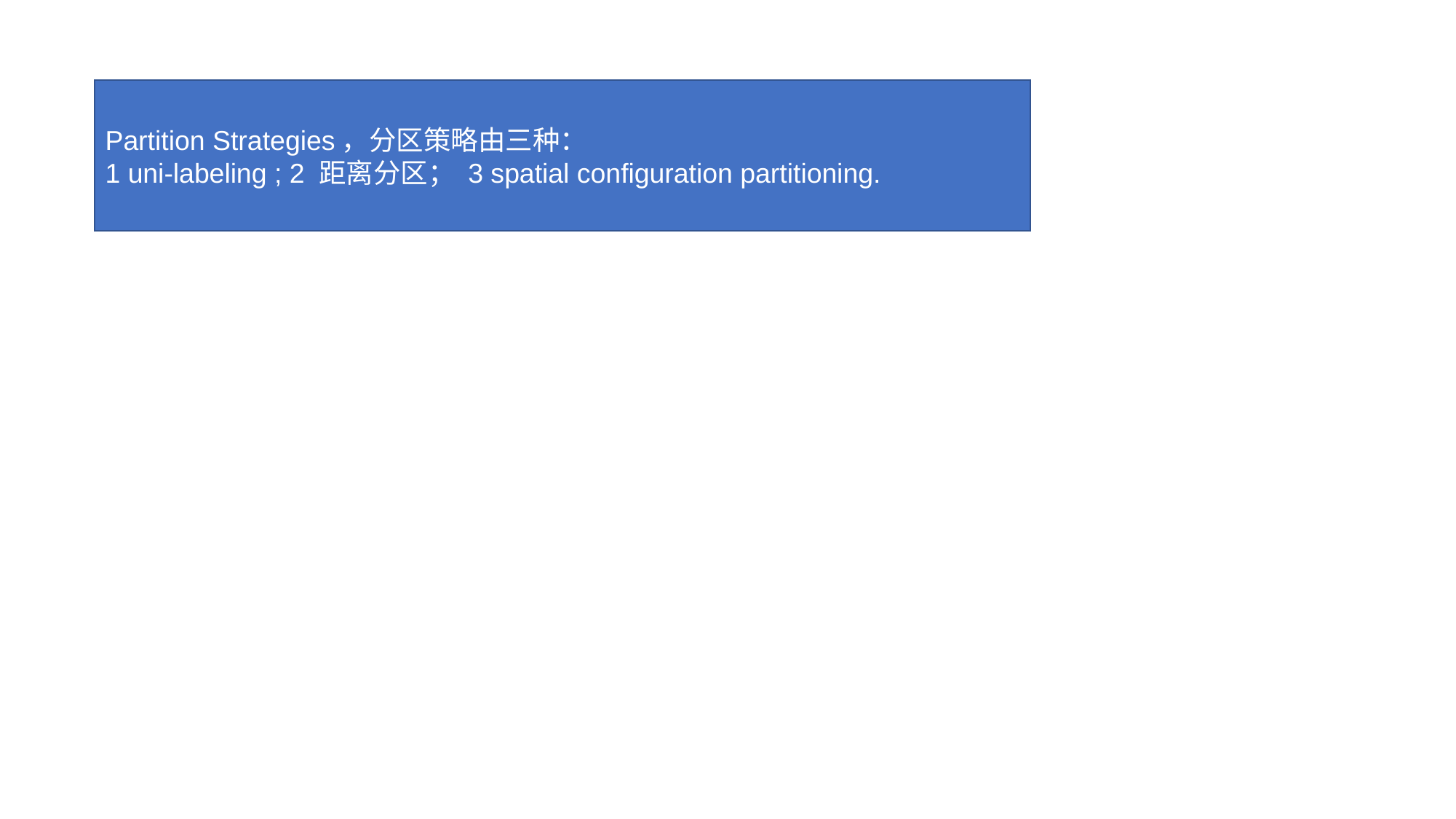

Partition Strategies，分区策略由三种：
1 uni-labeling ; 2 距离分区； 3 spatial configuration partitioning.